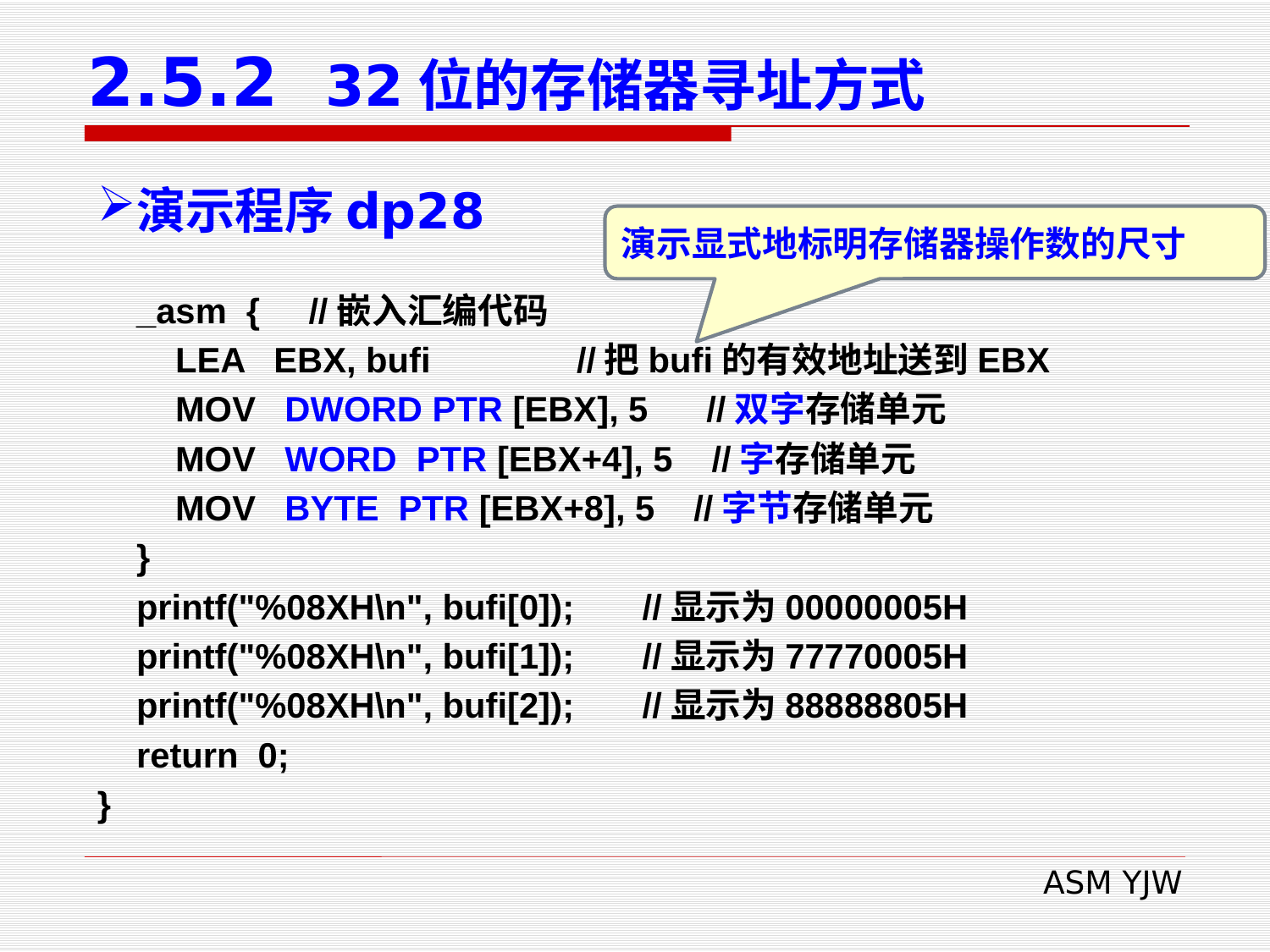

# 2.5.2  32位的存储器寻址方式
演示程序dp28
演示显式地标明存储器操作数的尺寸
    _asm  {     //嵌入汇编代码
        LEA   EBX, bufi               //把bufi的有效地址送到EBX
        MOV   DWORD PTR [EBX], 5      //双字存储单元
        MOV   WORD  PTR [EBX+4], 5    //字存储单元
        MOV   BYTE  PTR [EBX+8], 5    //字节存储单元
    }
    printf("%08XH\n", bufi[0]);       //显示为00000005H
    printf("%08XH\n", bufi[1]);       //显示为77770005H
    printf("%08XH\n", bufi[2]);       //显示为88888805H
    return  0;
}